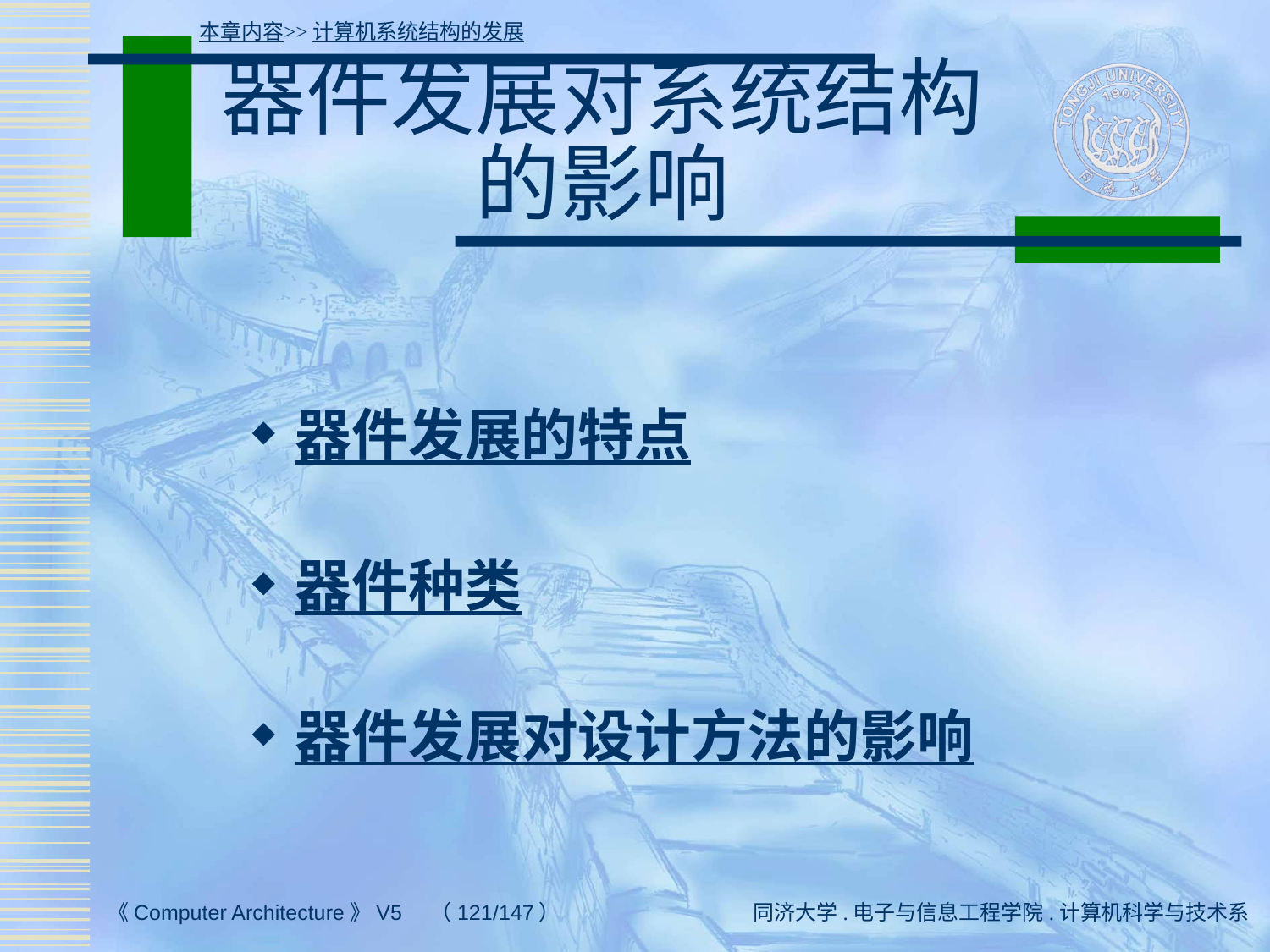

本章内容>>计算机系统结构的发展
# 器件发展对系统结构的影响
器件发展的特点
器件种类
器件发展对设计方法的影响